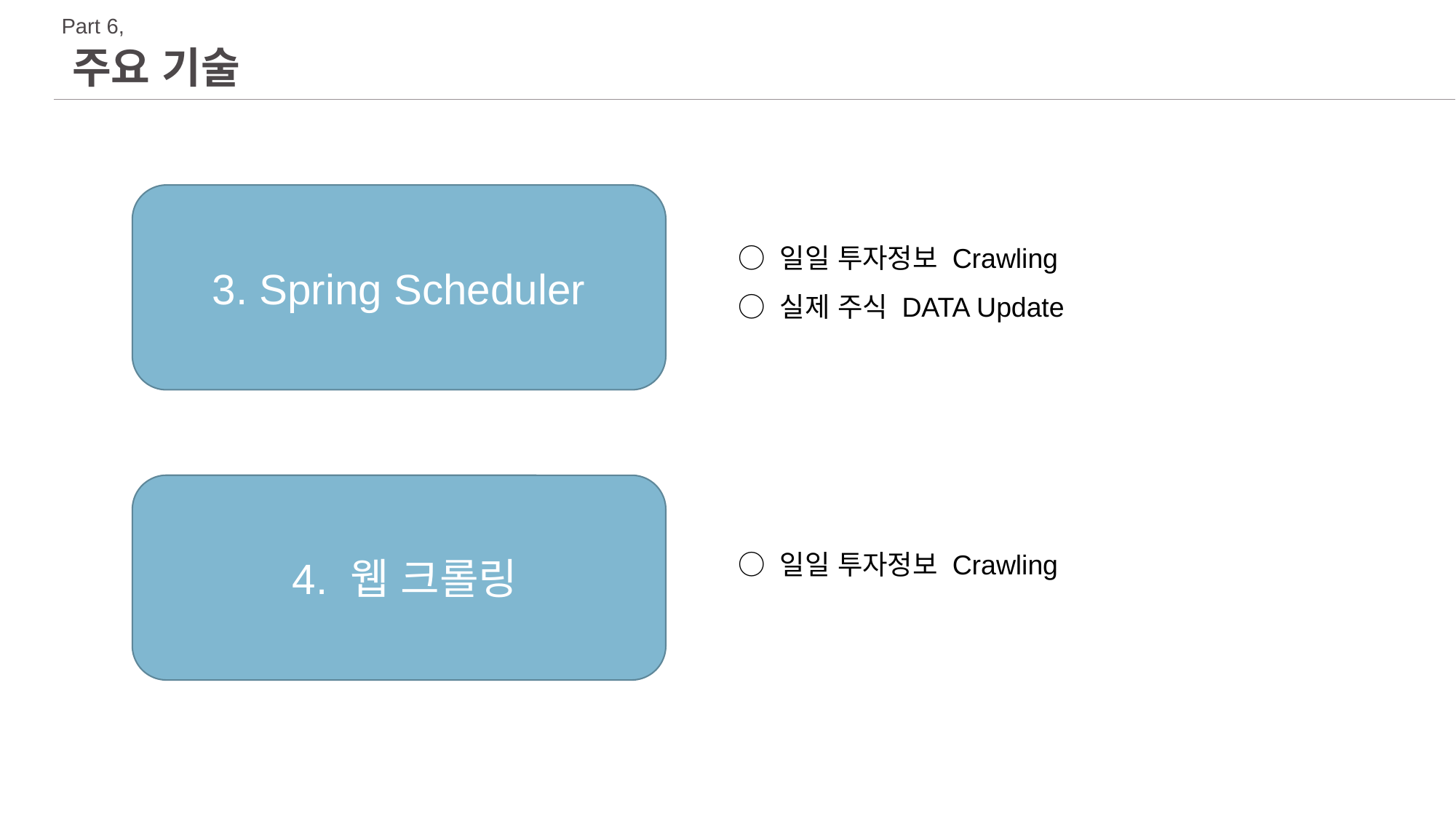

Part 6,
주요 기술
 3. Spring Scheduler
○ 일일 투자정보 Crawling
○ 실제 주식 DATA Update
 4. 웹 크롤링
○ 일일 투자정보 Crawling